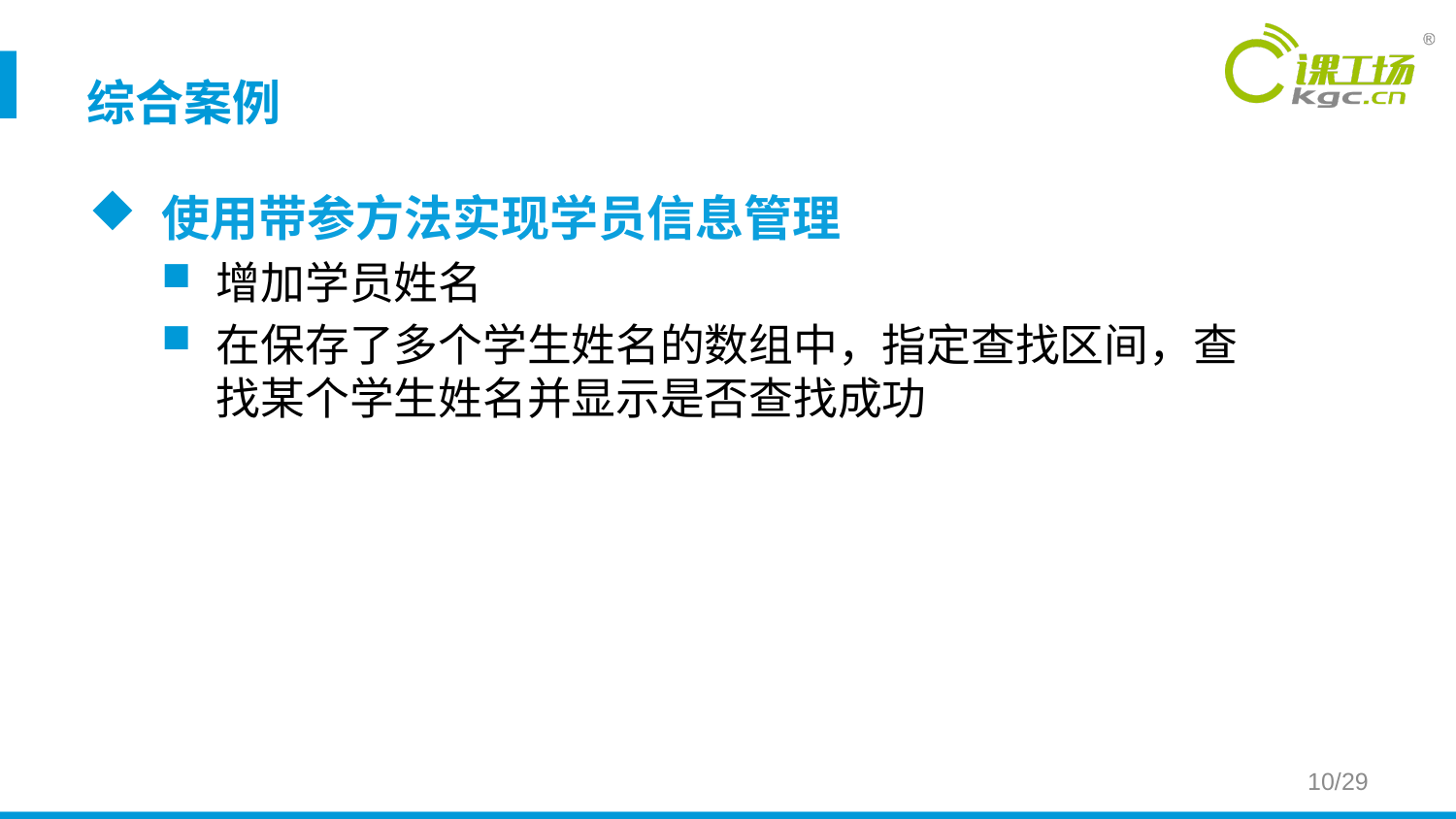

综合案例
使用带参方法实现学员信息管理
增加学员姓名
在保存了多个学生姓名的数组中，指定查找区间，查找某个学生姓名并显示是否查找成功
10/29